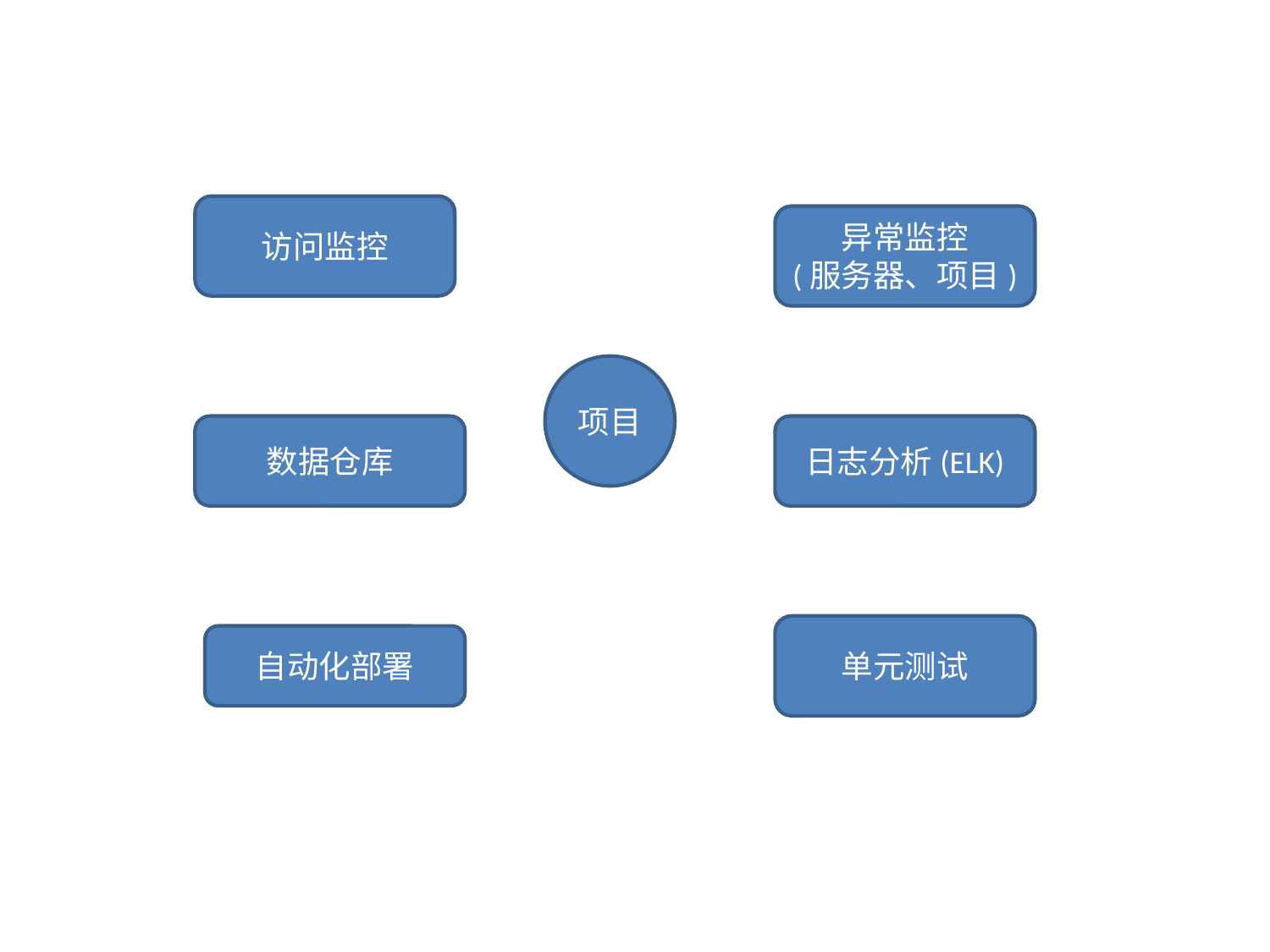

访问监控
异常监控
(服务器、项目)
项目
数据仓库
日志分析(ELK)
单元测试
自动化部署